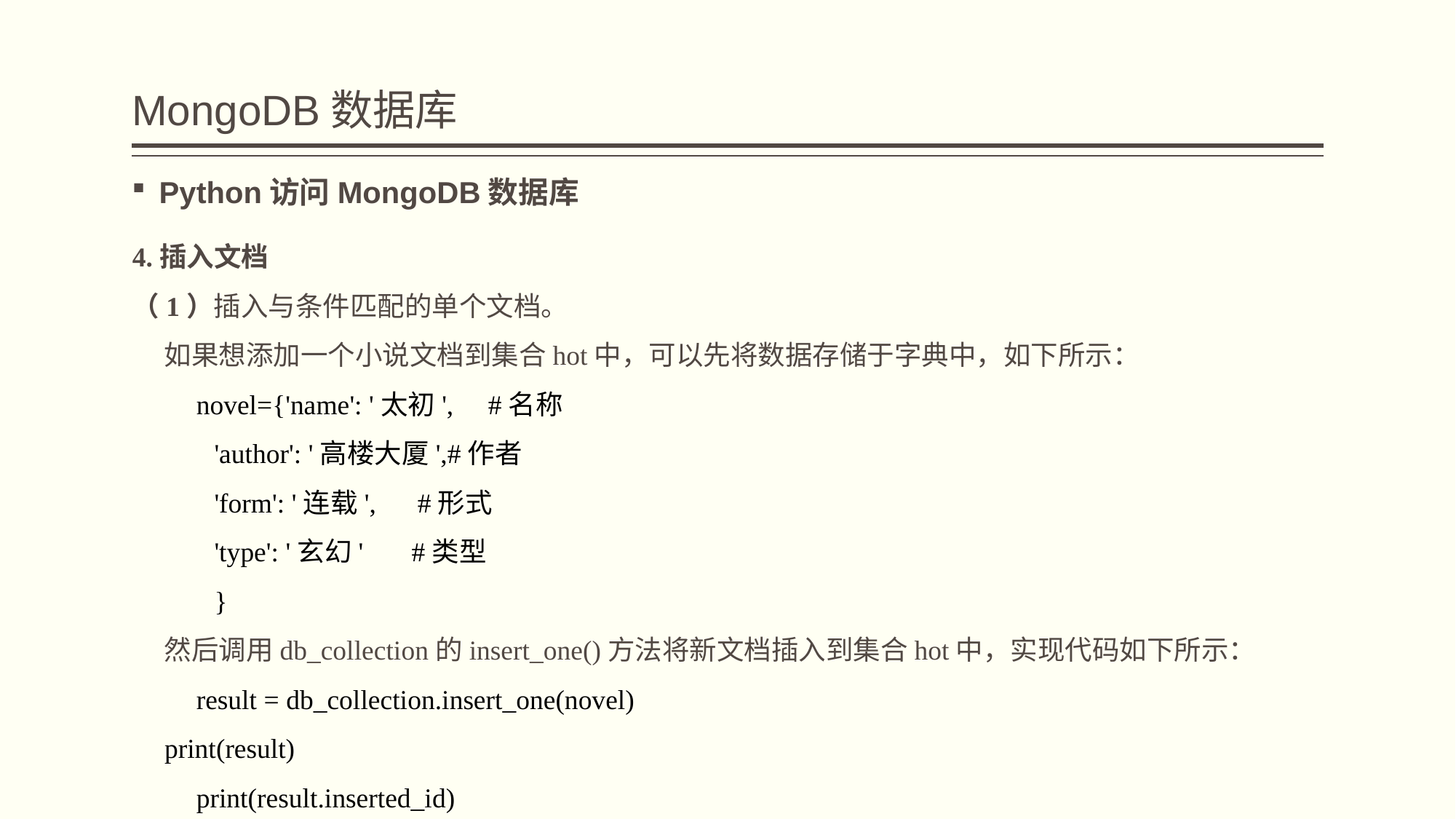

# MongoDB数据库
Python访问MongoDB数据库
4.插入文档
（1）插入与条件匹配的单个文档。
如果想添加一个小说文档到集合hot中，可以先将数据存储于字典中，如下所示：
novel={'name': '太初',     #名称
       'author': '高楼大厦',#作者
       'form': '连载',      #形式
       'type': '玄幻'       #类型
       }
然后调用db_collection的insert_one()方法将新文档插入到集合hot中，实现代码如下所示：
result = db_collection.insert_one(novel)
print(result)
print(result.inserted_id)